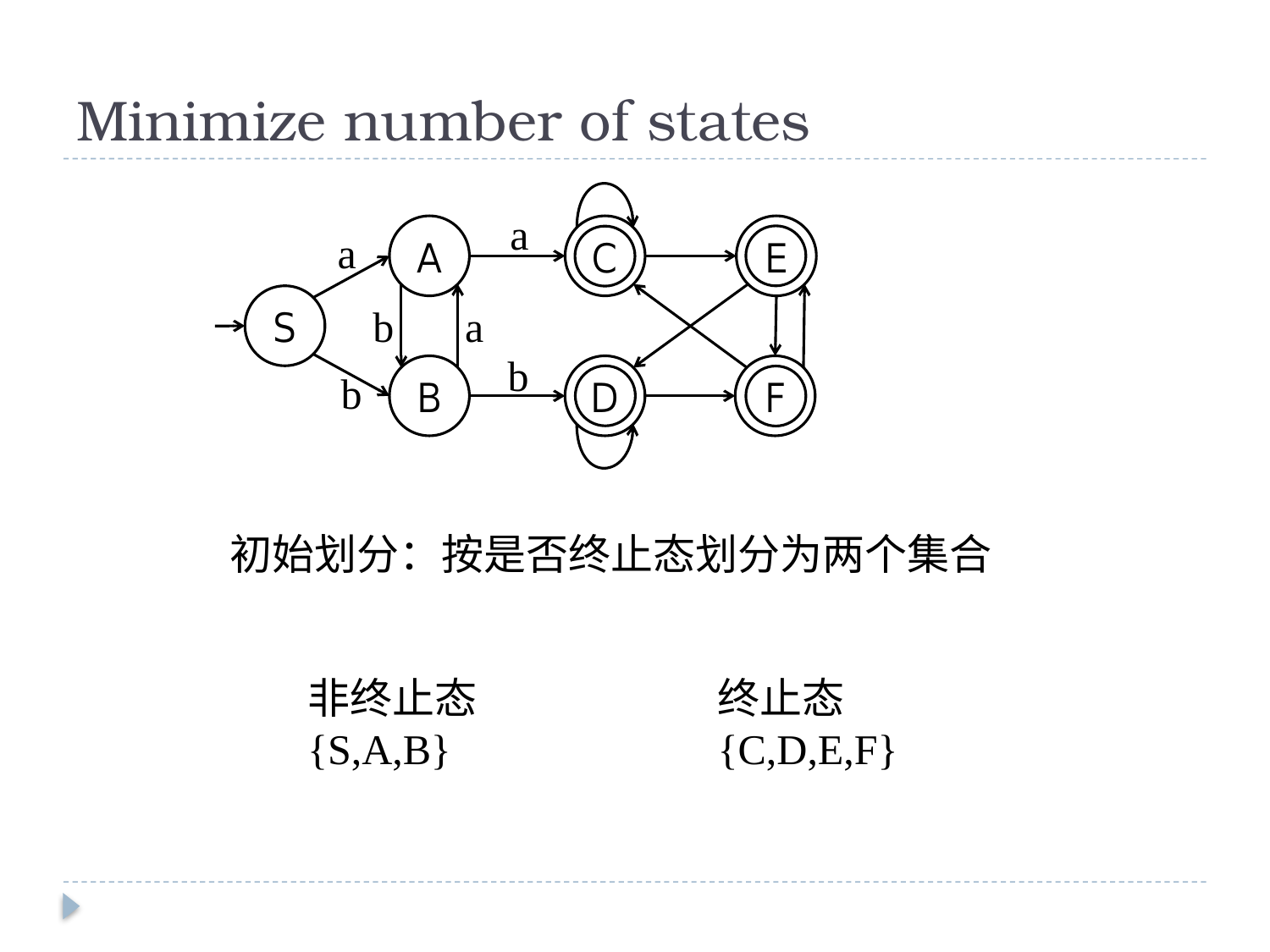

# Minimize number of states
a
A
C
E
a

S
b
a
b
B
D
F
b

初始划分：按是否终止态划分为两个集合
非终止态
{S,A,B}
终止态
{C,D,E,F}
33